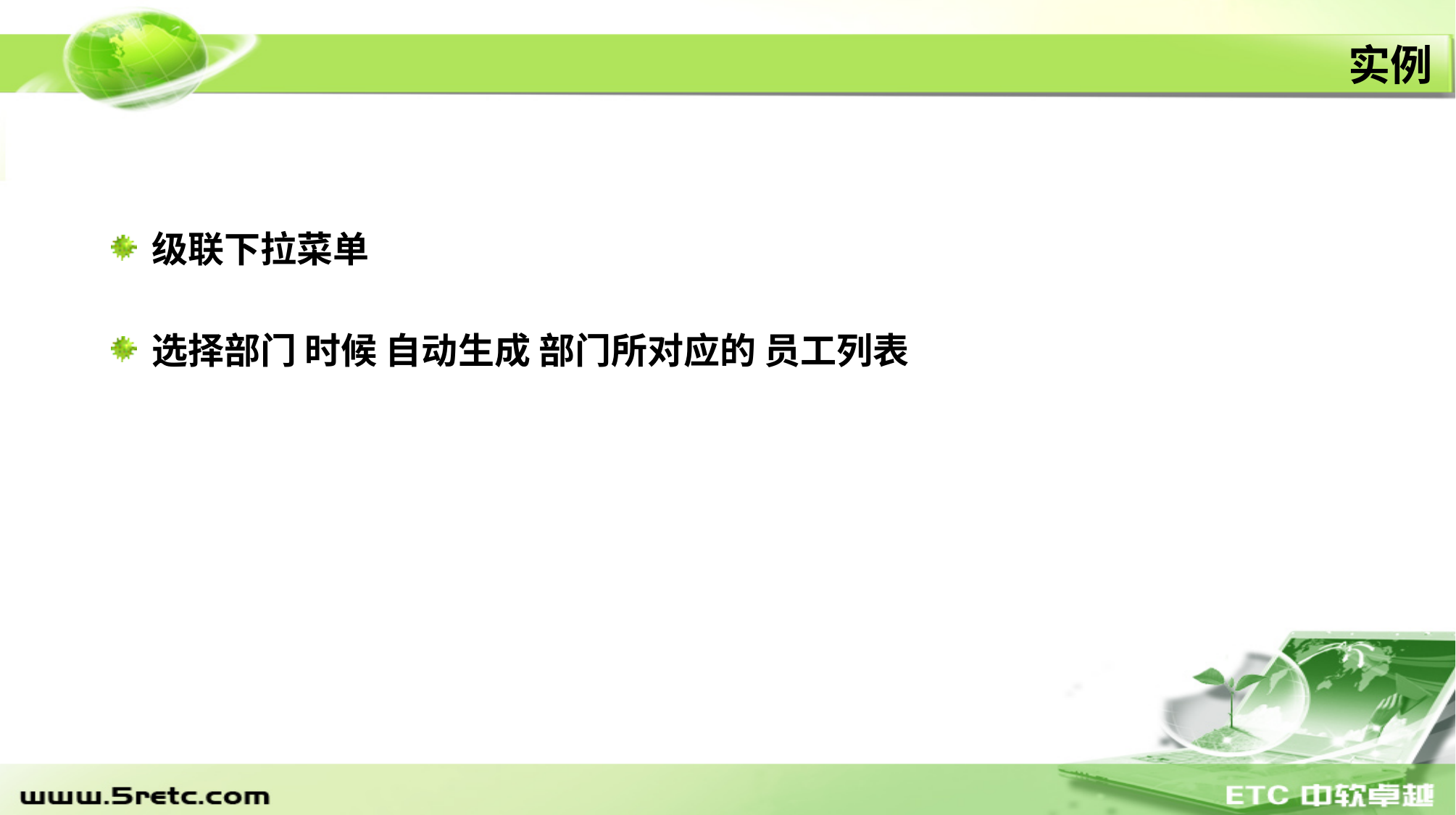

# 实例
级联下拉菜单

选择部门 时候 自动生成 部门所对应的 员工列表